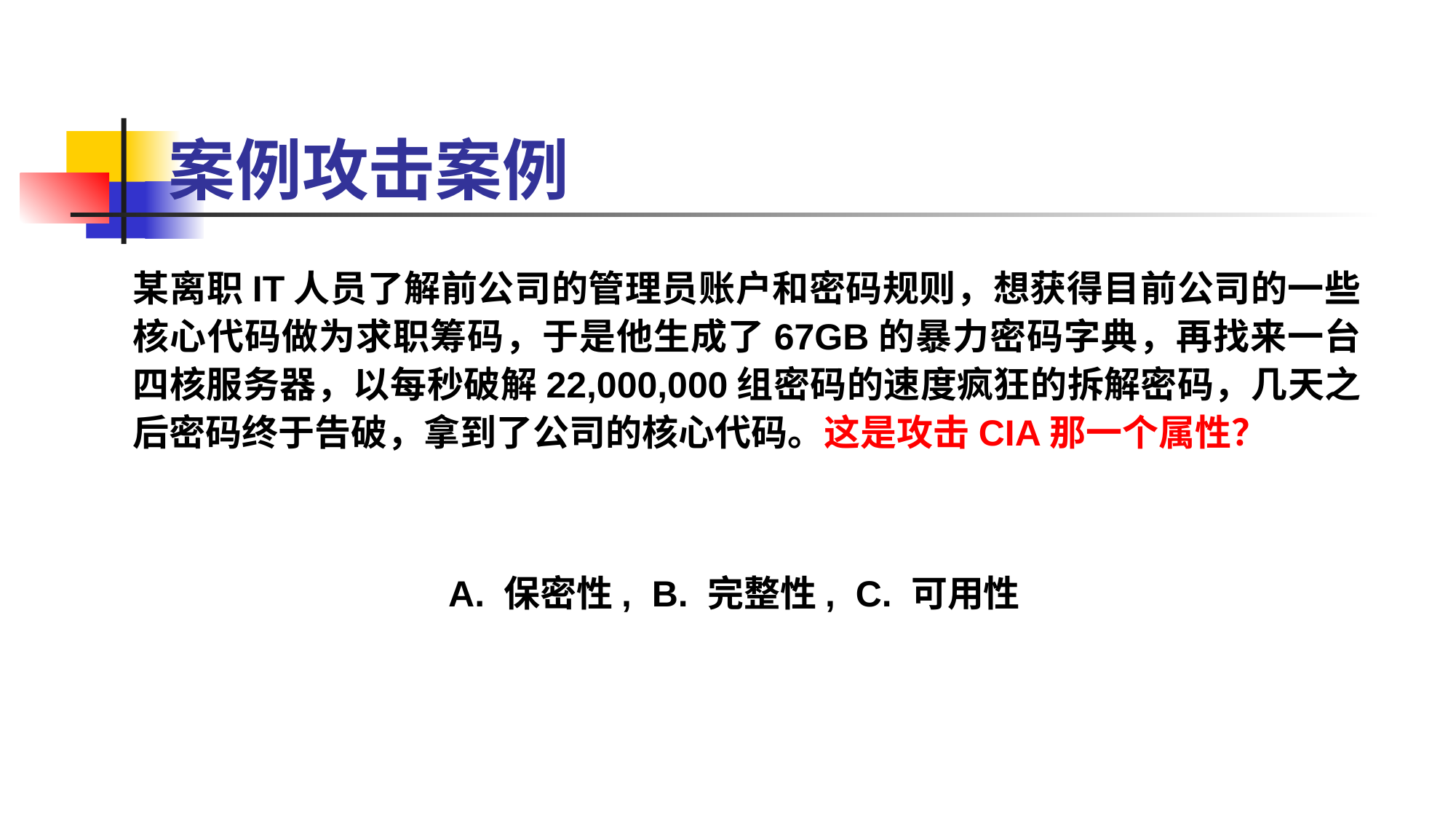

案例攻击案例
某离职IT人员了解前公司的管理员账户和密码规则，想获得目前公司的一些核心代码做为求职筹码，于是他生成了67GB的暴力密码字典，再找来一台四核服务器，以每秒破解22,000,000组密码的速度疯狂的拆解密码，几天之后密码终于告破，拿到了公司的核心代码。这是攻击CIA那一个属性？
A. 保密性,  B. 完整性,  C. 可用性